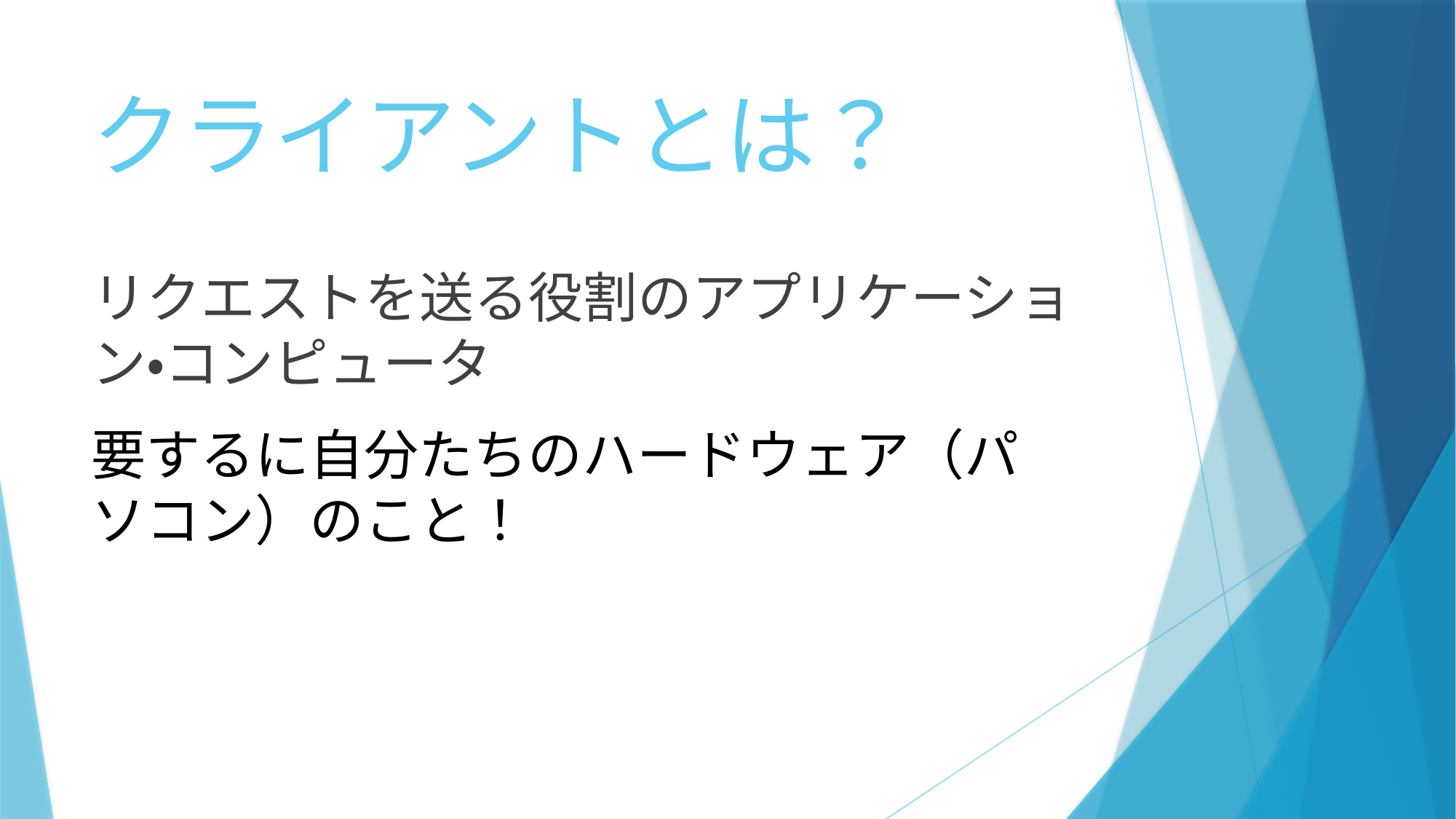

# クライアントとは？
リクエストを送る役割のアプリケーション・コンピュータ

要するに自分たちのハードウェア（パソコン）のこと！